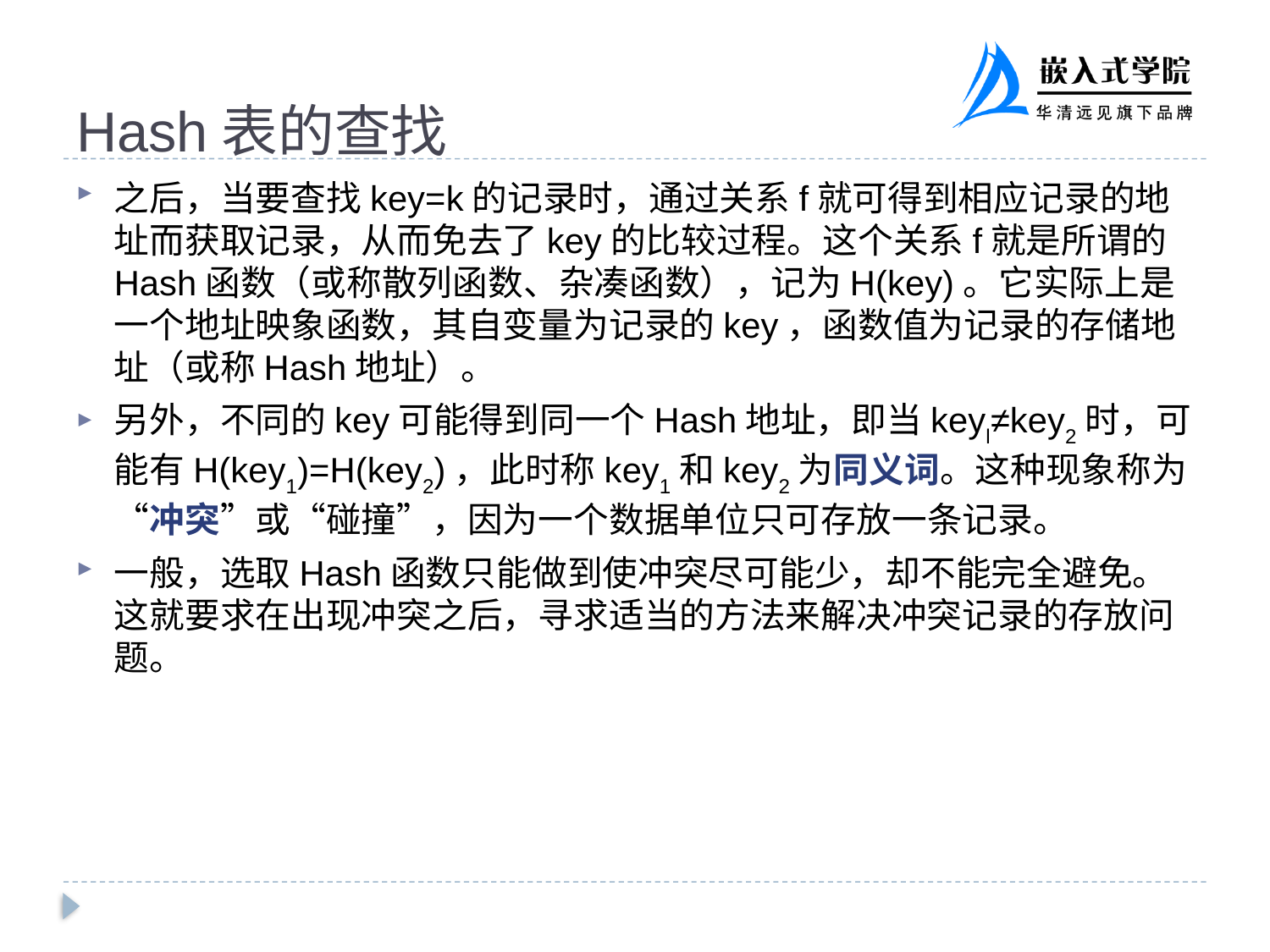

# Hash表的查找
之后，当要查找key=k的记录时，通过关系f就可得到相应记录的地址而获取记录，从而免去了key的比较过程。这个关系f就是所谓的Hash函数（或称散列函数、杂凑函数），记为H(key)。它实际上是一个地址映象函数，其自变量为记录的key，函数值为记录的存储地址（或称Hash地址）。
另外，不同的key可能得到同一个Hash地址，即当keyl≠key2时，可能有H(key1)=H(key2)，此时称key1和key2为同义词。这种现象称为“冲突”或“碰撞”，因为一个数据单位只可存放一条记录。
一般，选取Hash函数只能做到使冲突尽可能少，却不能完全避免。这就要求在出现冲突之后，寻求适当的方法来解决冲突记录的存放问题。

162